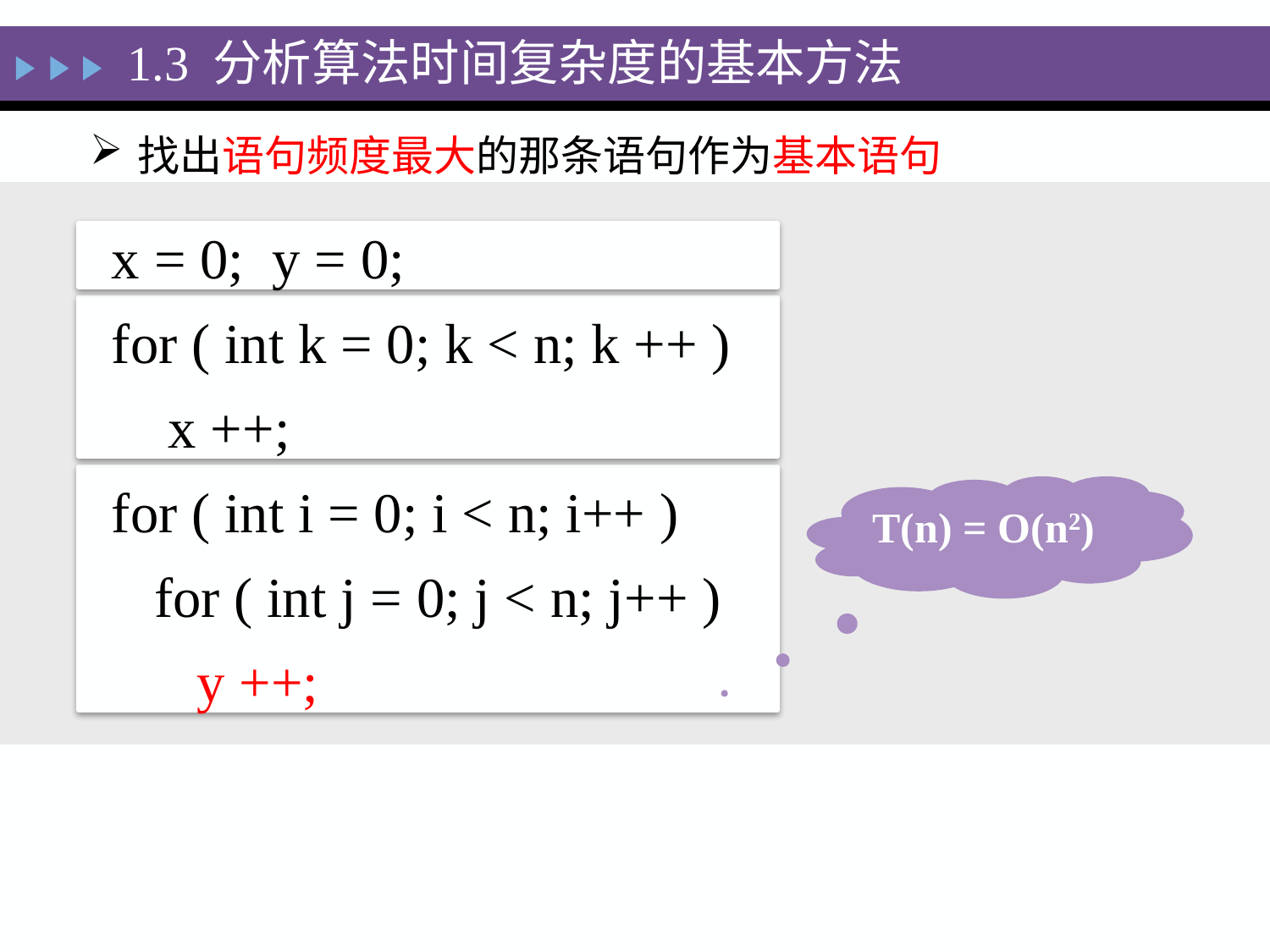

1.3 分析算法时间复杂度的基本方法
找出语句频度最大的那条语句作为基本语句

x = 0;  y = 0;
for ( int k = 0; k < n; k ++ )
    x ++;
for ( int i = 0; i < n; i++ )
   for ( int j = 0; j < n; j++ )
      y ++;

T(n) = O(n2)